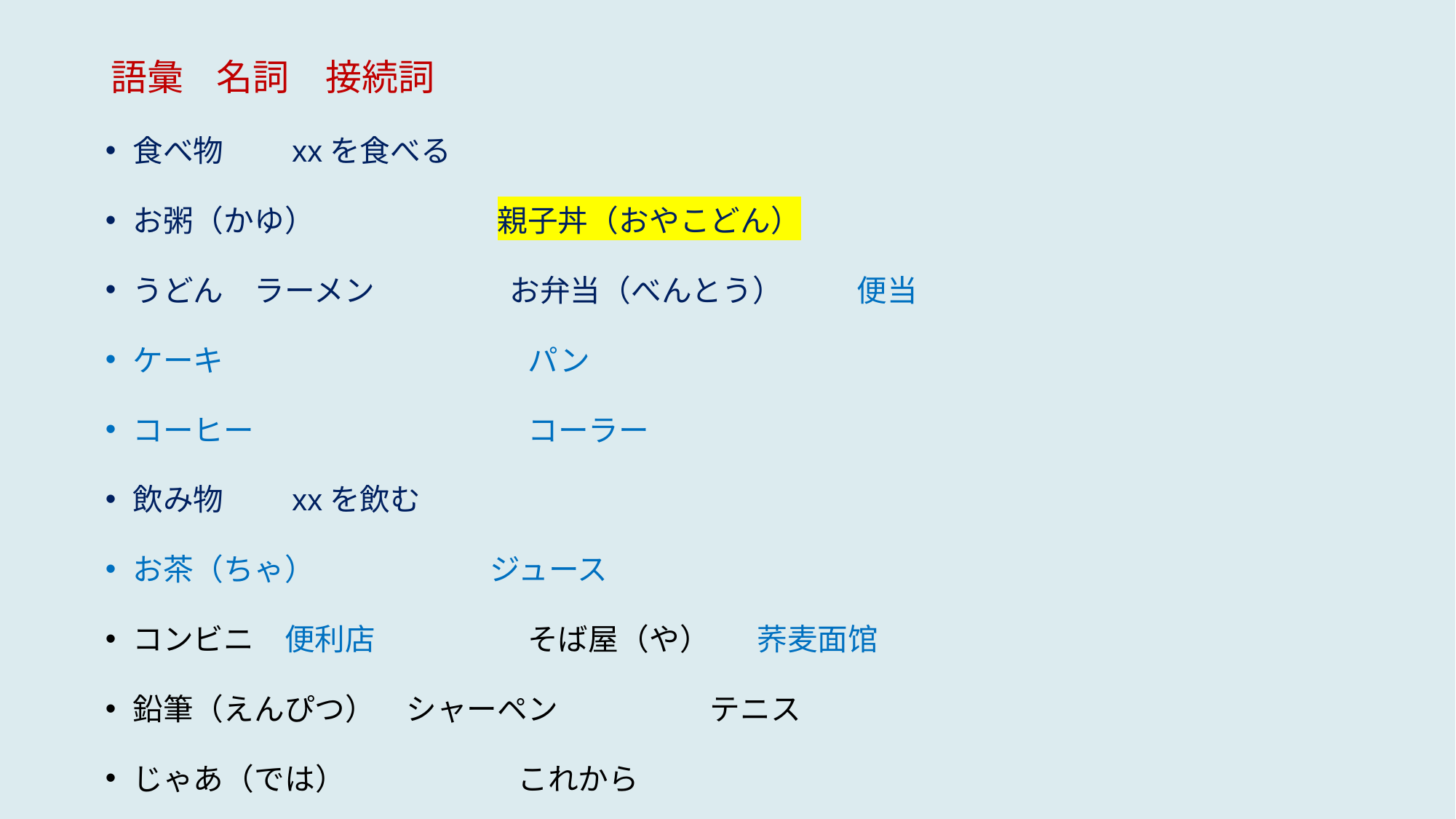

# 語彙    名詞　接続詞
食べ物　　xxを食べる
お粥（かゆ）　　　　　　親子丼（おやこどん）
うどん　ラーメン　  　　　お弁当（べんとう） 　　 便当
ケーキ　　　　　　　　　　パン
コーヒー　　　　　　　　　コーラー
飲み物　　xxを飲む
お茶（ちゃ）　　                 ジュース
コンビニ　便利店　　　　　そば屋（や）       荞麦面馆
鉛筆（えんぴつ）　シャーペン　　　　　テニス
じゃあ（では）　　　　　   これから